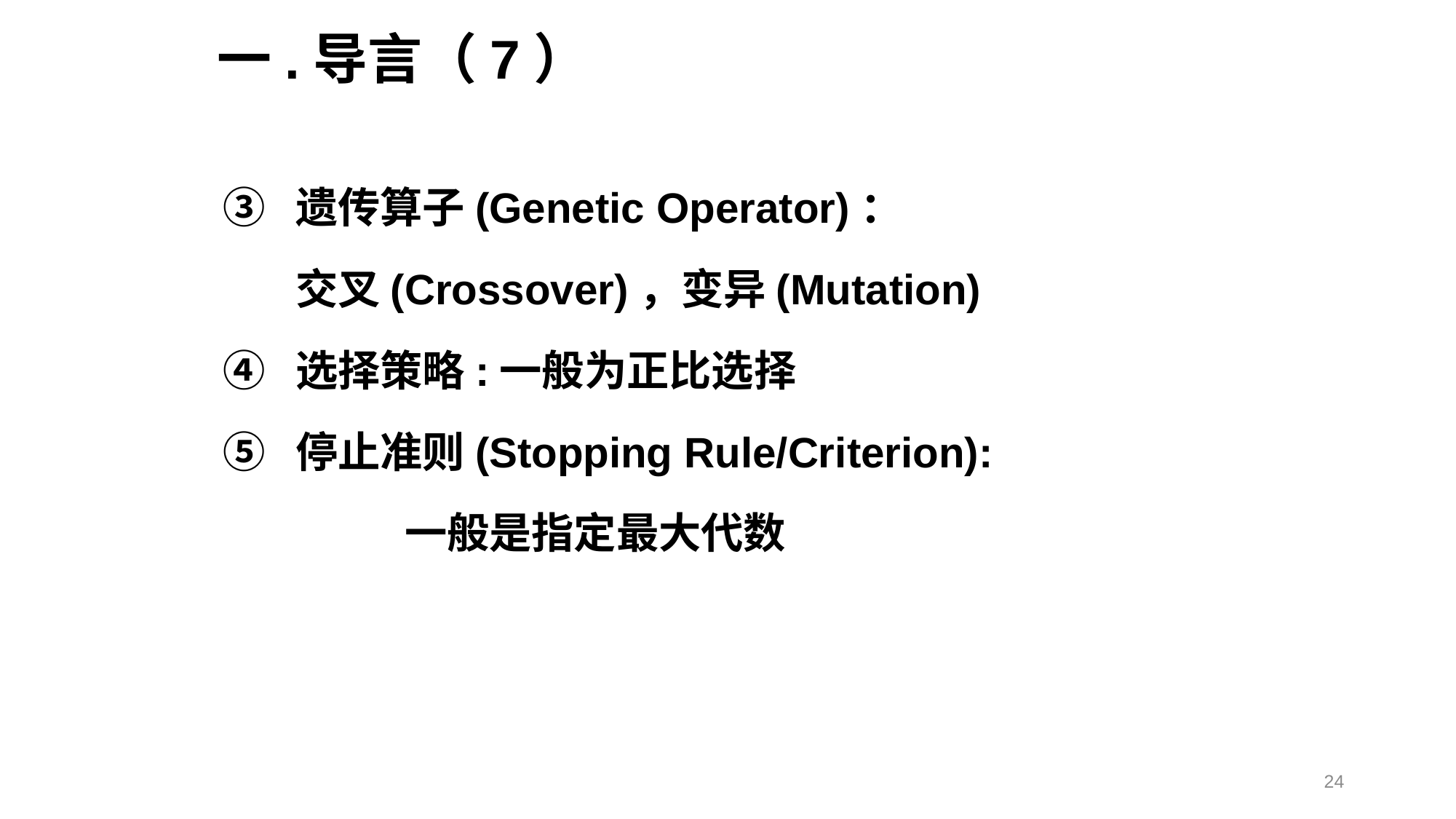

# 一.导言（7）
遗传算子(Genetic Operator)：
	交叉(Crossover)，变异(Mutation)
选择策略:一般为正比选择
停止准则(Stopping Rule/Criterion):
		一般是指定最大代数
24